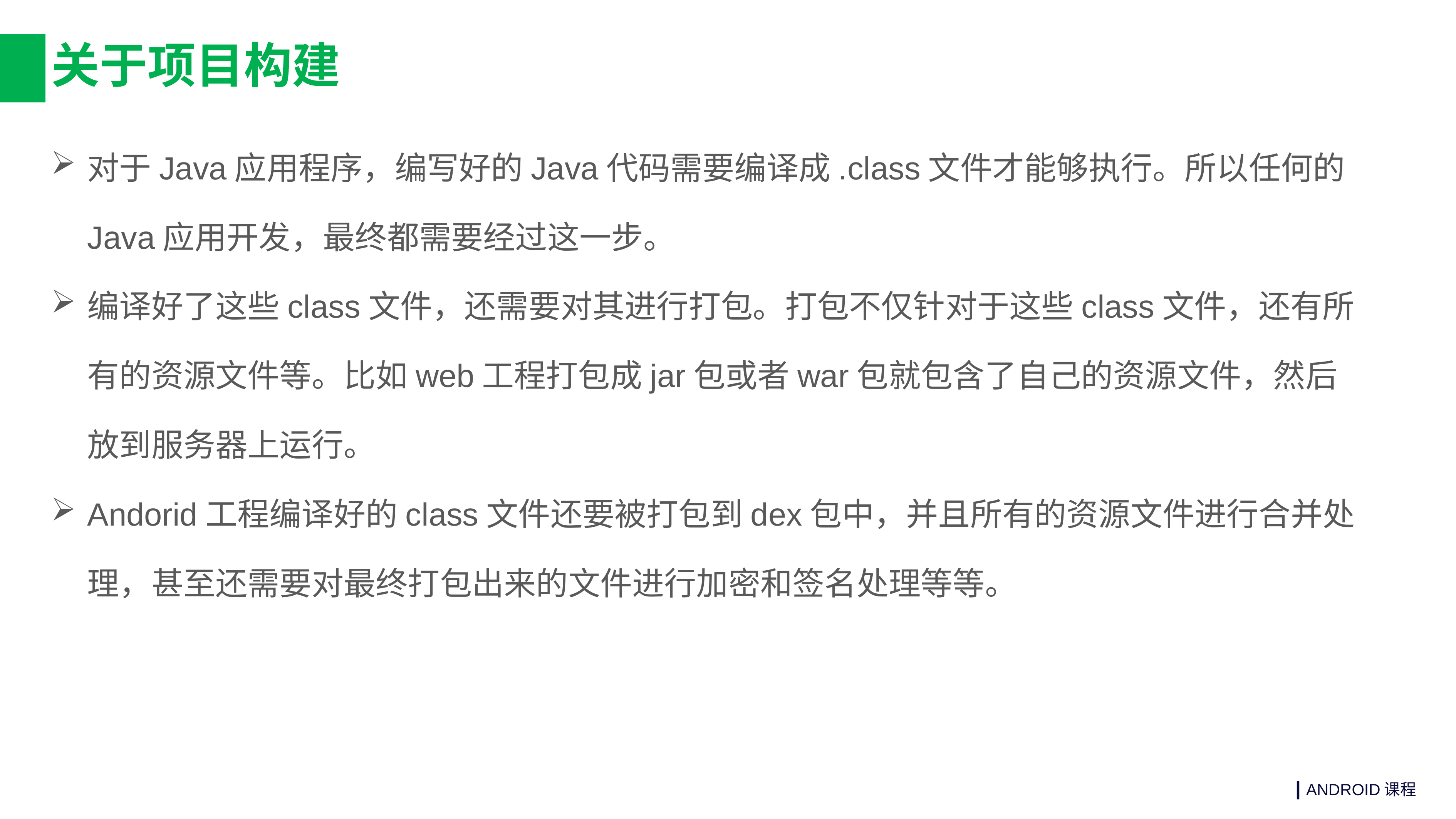

# 关于项目构建
对于Java应用程序，编写好的Java代码需要编译成.class文件才能够执行。所以任何的Java应用开发，最终都需要经过这一步。
编译好了这些class文件，还需要对其进行打包。打包不仅针对于这些class文件，还有所有的资源文件等。比如web工程打包成jar包或者war包就包含了自己的资源文件，然后放到服务器上运行。
Andorid工程编译好的class文件还要被打包到dex包中，并且所有的资源文件进行合并处理，甚至还需要对最终打包出来的文件进行加密和签名处理等等。